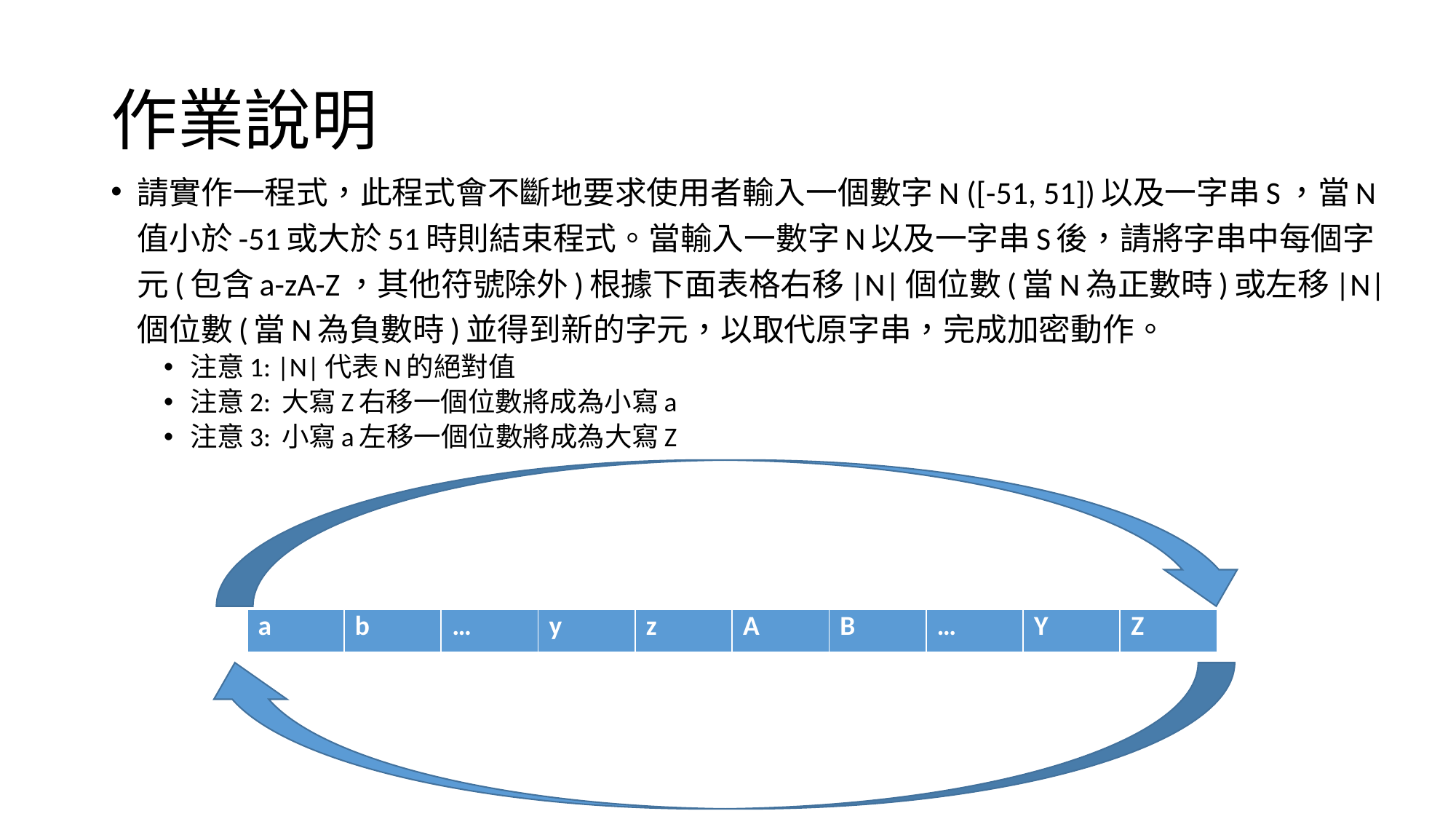

# 作業說明
請實作一程式，此程式會不斷地要求使用者輸入一個數字N ([-51, 51])以及一字串S，當N值小於-51或大於51時則結束程式。當輸入一數字N以及一字串S後，請將字串中每個字元(包含a-zA-Z，其他符號除外)根據下面表格右移|N|個位數(當N為正數時)或左移|N|個位數(當N為負數時)並得到新的字元，以取代原字串，完成加密動作。
注意1: |N|代表N的絕對值
注意2: 大寫Z右移一個位數將成為小寫a
注意3: 小寫a左移一個位數將成為大寫Z

| a | b | … | y | z | A | B | … | Y | Z |
| --- | --- | --- | --- | --- | --- | --- | --- | --- | --- |